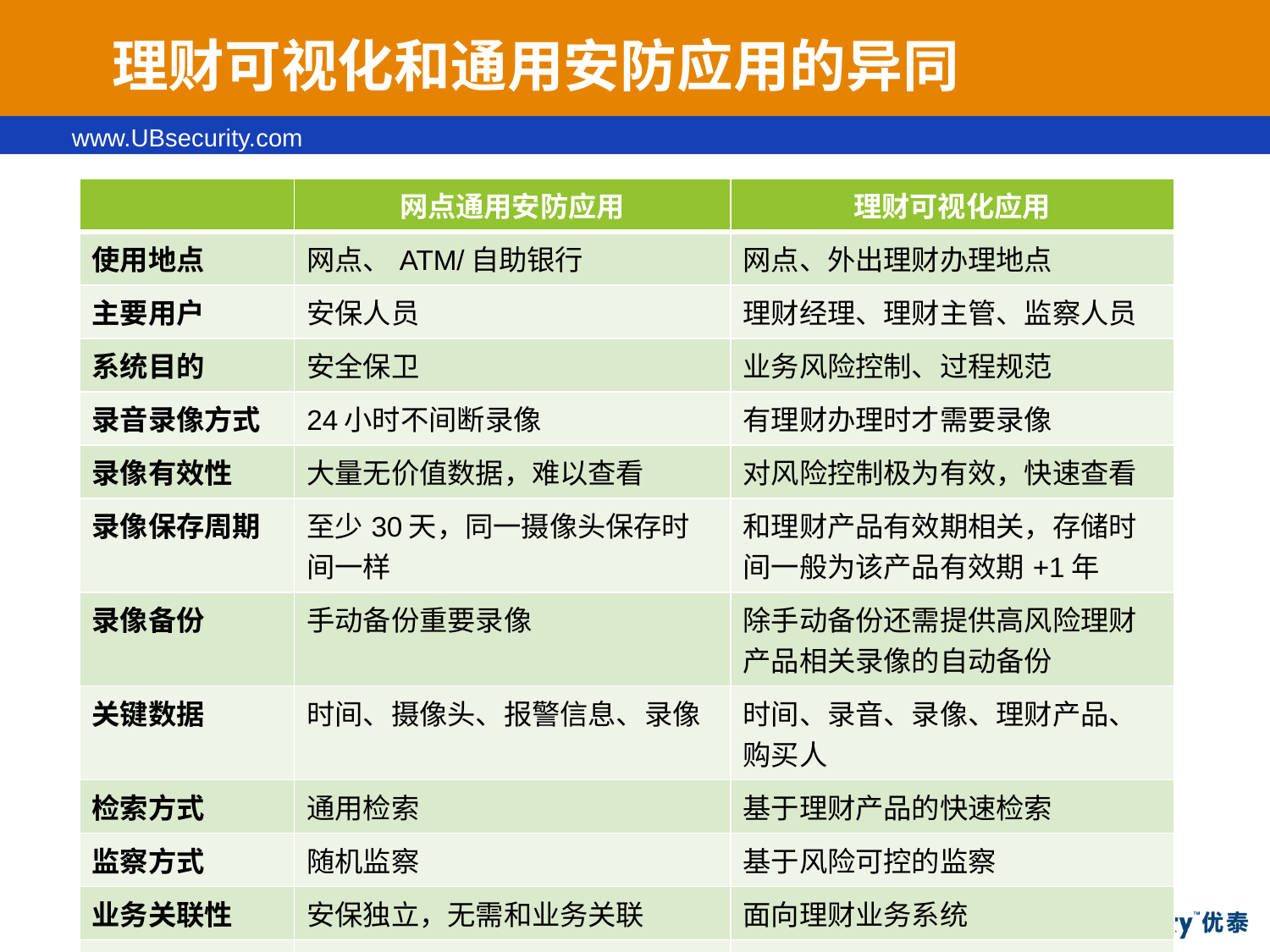

# 理财可视化和通用安防应用的异同
|  | 网点通用安防应用 | 理财可视化应用 |
| --- | --- | --- |
| 使用地点 | 网点、ATM/自助银行 | 网点、外出理财办理地点 |
| 主要用户 | 安保人员 | 理财经理、理财主管、监察人员 |
| 系统目的 | 安全保卫 | 业务风险控制、过程规范 |
| 录音录像方式 | 24小时不间断录像 | 有理财办理时才需要录像 |
| 录像有效性 | 大量无价值数据，难以查看 | 对风险控制极为有效，快速查看 |
| 录像保存周期 | 至少30天，同一摄像头保存时间一样 | 和理财产品有效期相关，存储时间一般为该产品有效期+1年 |
| 录像备份 | 手动备份重要录像 | 除手动备份还需提供高风险理财产品相关录像的自动备份 |
| 关键数据 | 时间、摄像头、报警信息、录像 | 时间、录音、录像、理财产品、购买人 |
| 检索方式 | 通用检索 | 基于理财产品的快速检索 |
| 监察方式 | 随机监察 | 基于风险可控的监察 |
| 业务关联性 | 安保独立，无需和业务关联 | 面向理财业务系统 |
| 易用性 | 功能复杂，不易用 | 面向理财办理，需易用 |